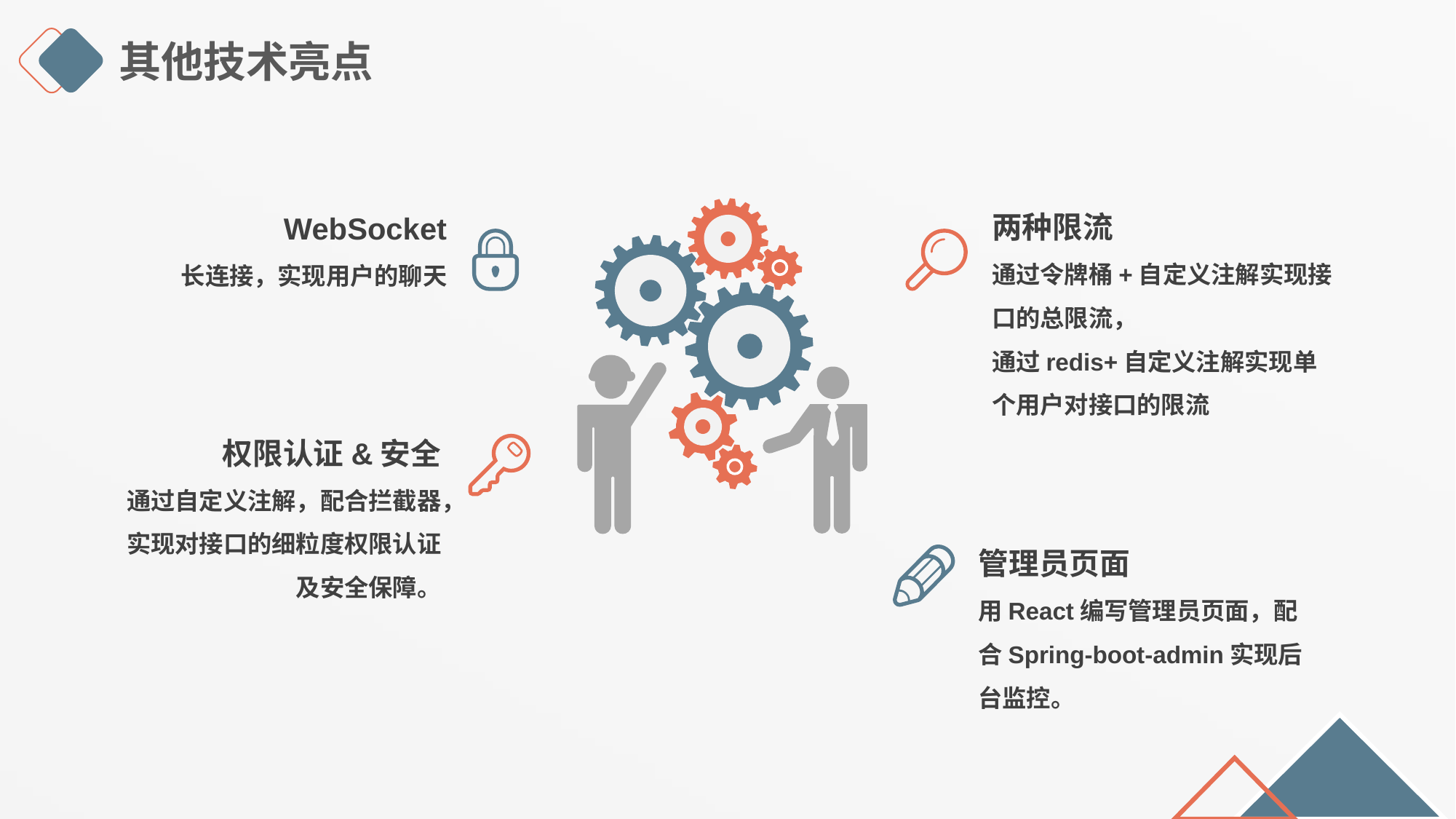

其他技术亮点

两种限流
通过令牌桶+自定义注解实现接口的总限流，
通过redis+自定义注解实现单个用户对接口的限流

WebSocket
长连接，实现用户的聊天

权限认证&安全
通过自定义注解，配合拦截器，实现对接口的细粒度权限认证及安全保障。

管理员页面
用React编写管理员页面，配合Spring-boot-admin实现后台监控。